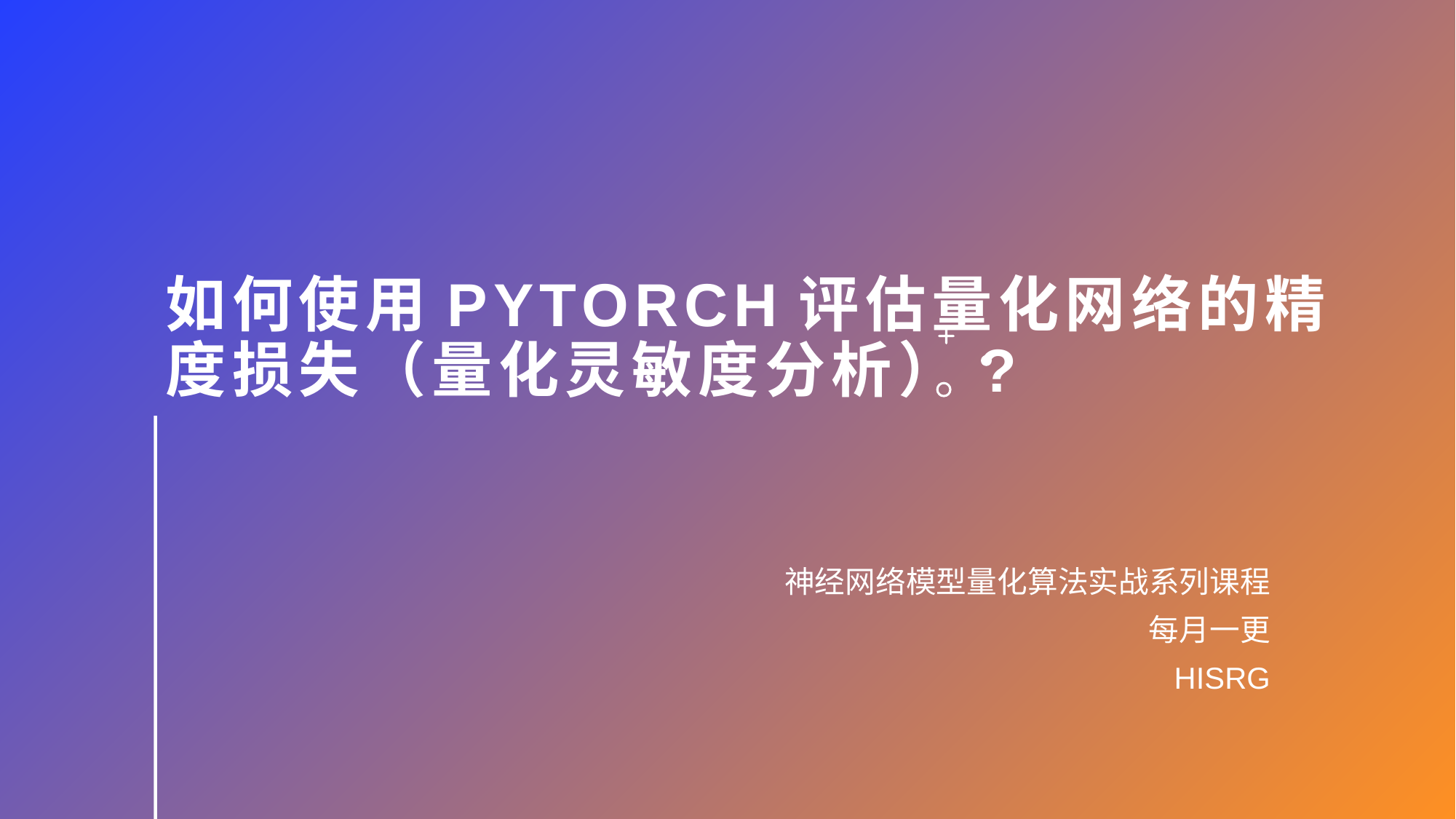

# 如何使用Pytorch评估量化网络的精度损失（量化灵敏度分析）?
神经网络模型量化算法实战系列课程
每月一更
HISRG